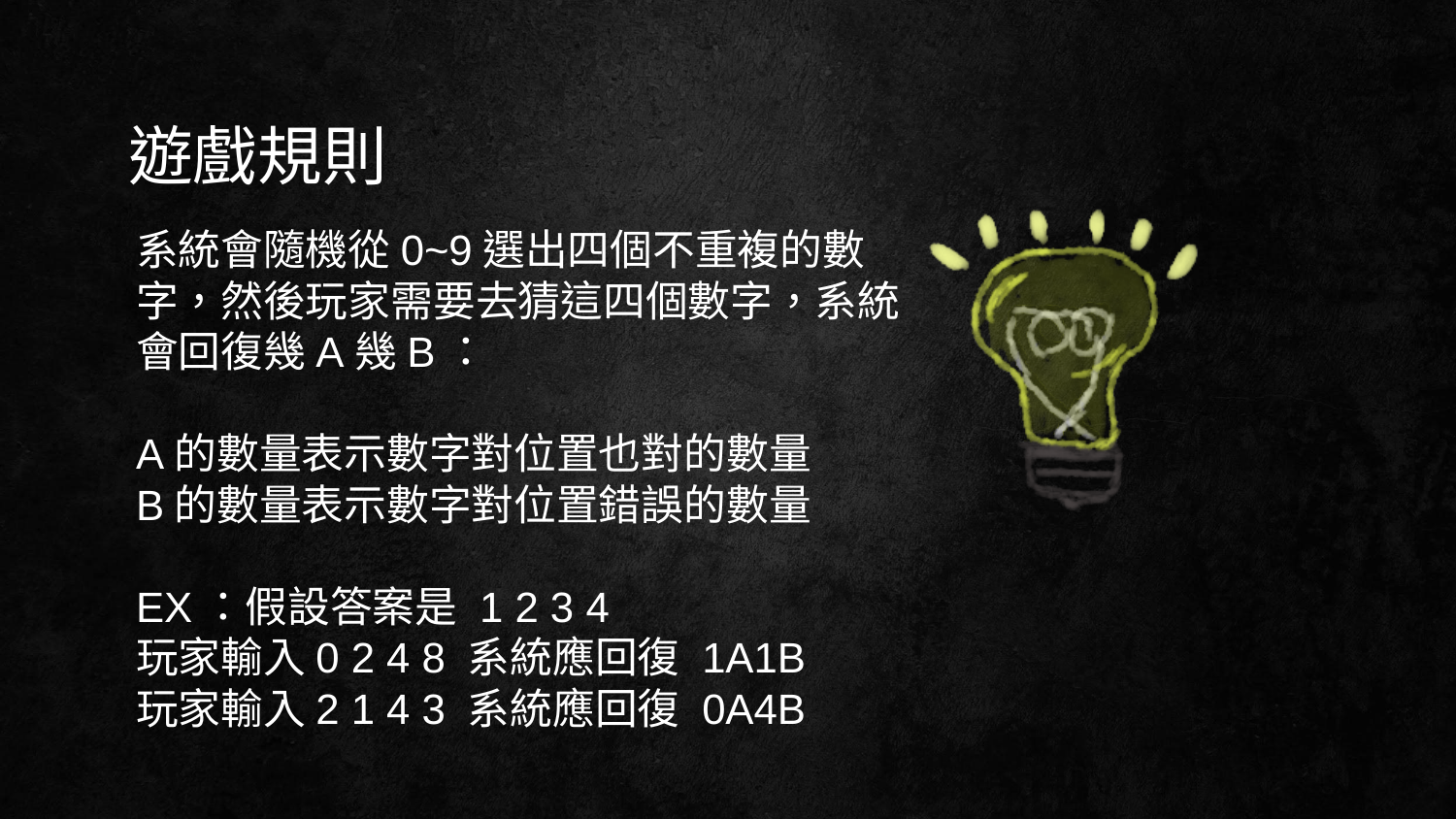

遊戲規則
系統會隨機從0~9選出四個不重複的數字，然後玩家需要去猜這四個數字，系統會回復幾A幾B：

A的數量表示數字對位置也對的數量
B的數量表示數字對位置錯誤的數量

EX：假設答案是 1 2 3 4
玩家輸入0 2 4 8 系統應回復 1A1B
玩家輸入2 1 4 3 系統應回復 0A4B